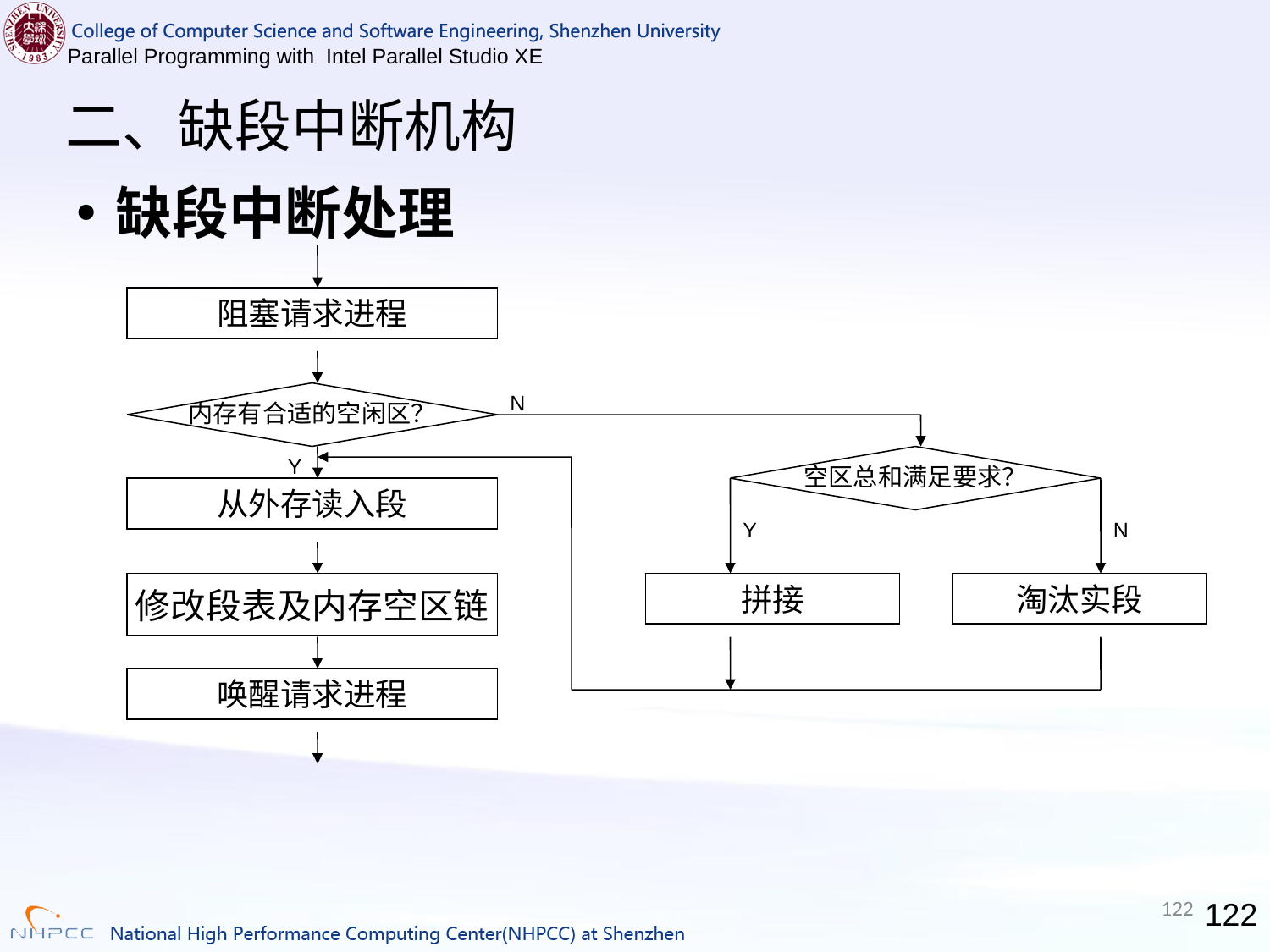

# 二、缺段中断机构
缺段中断处理

阻塞请求进程

内存有合适的空闲区？
N

Y

空区总和满足要求？

从外存读入段

Y
N

修改段表及内存空区链
拼接
淘汰实段

唤醒请求进程

122
122